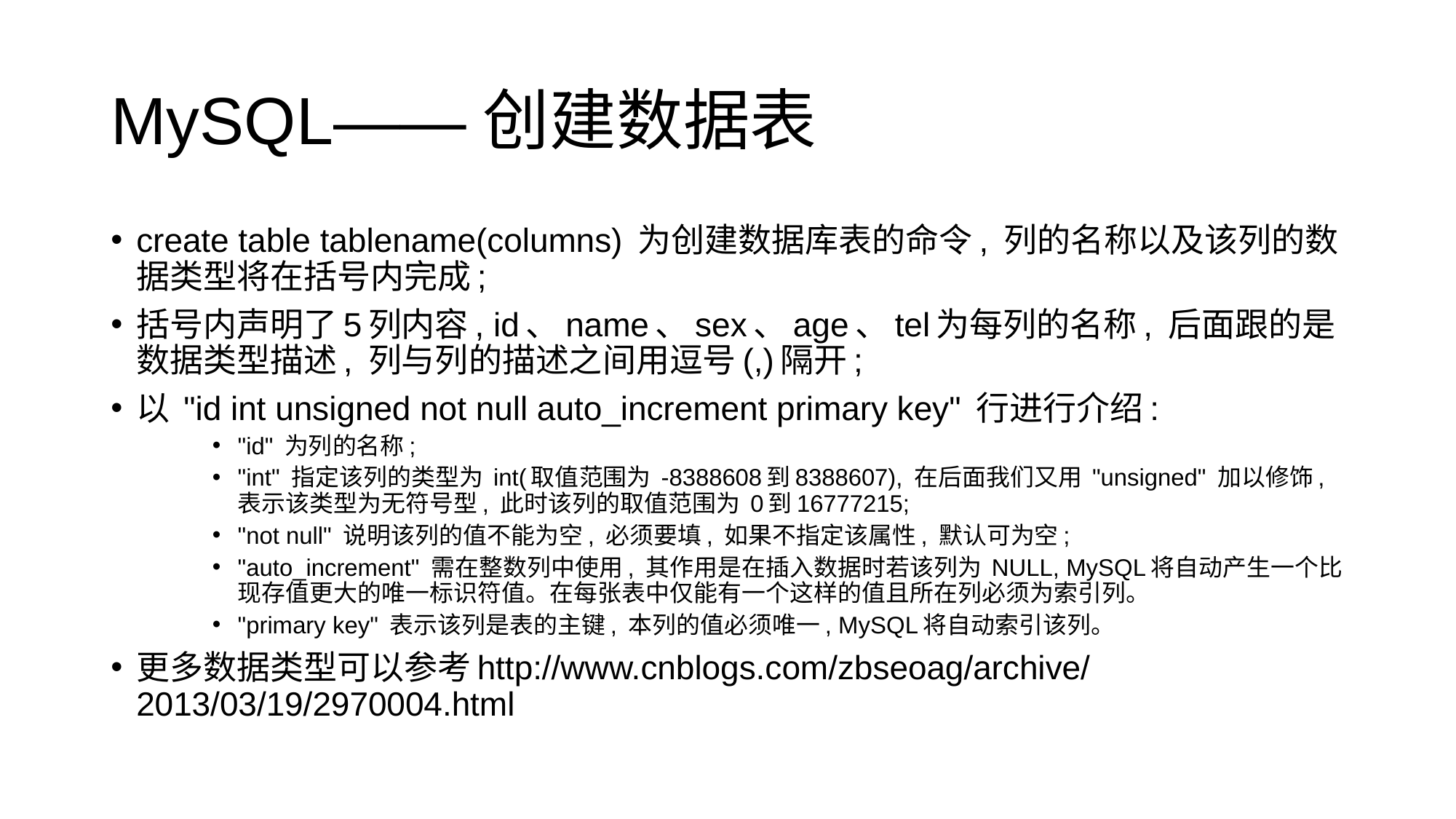

# MySQL——创建数据表
create table tablename(columns) 为创建数据库表的命令, 列的名称以及该列的数据类型将在括号内完成;
括号内声明了5列内容, id、name、sex、age、tel为每列的名称, 后面跟的是数据类型描述, 列与列的描述之间用逗号(,)隔开;
以 "id int unsigned not null auto_increment primary key" 行进行介绍:
"id" 为列的名称;
"int" 指定该列的类型为 int(取值范围为 -8388608到8388607), 在后面我们又用 "unsigned" 加以修饰, 表示该类型为无符号型, 此时该列的取值范围为 0到16777215;
"not null" 说明该列的值不能为空, 必须要填, 如果不指定该属性, 默认可为空;
"auto_increment" 需在整数列中使用, 其作用是在插入数据时若该列为 NULL, MySQL将自动产生一个比现存值更大的唯一标识符值。在每张表中仅能有一个这样的值且所在列必须为索引列。
"primary key" 表示该列是表的主键, 本列的值必须唯一, MySQL将自动索引该列。
更多数据类型可以参考http://www.cnblogs.com/zbseoag/archive/2013/03/19/2970004.html